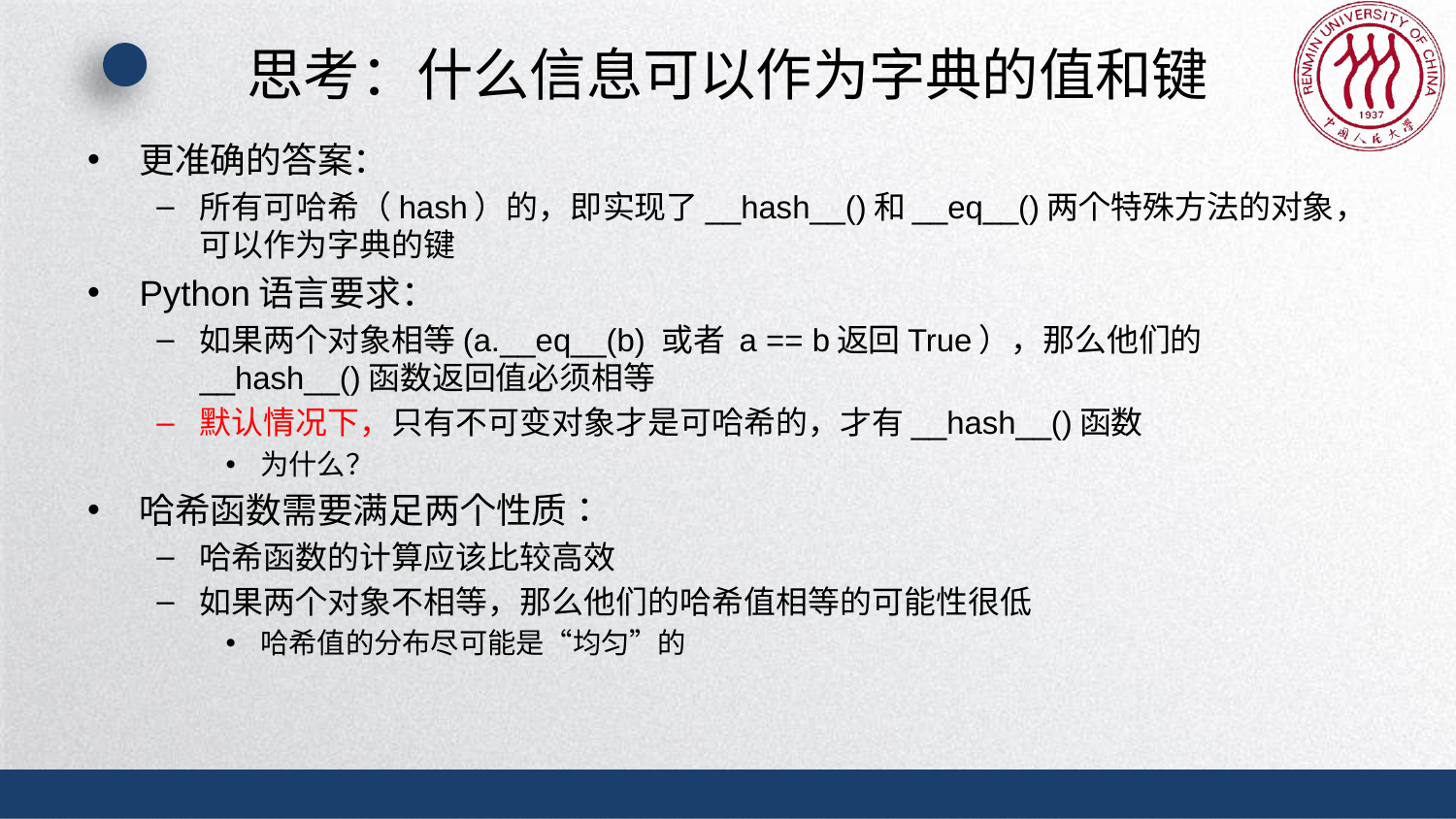

# 思考：什么信息可以作为字典的值和键
更准确的答案：
所有可哈希（hash）的，即实现了__hash__()和__eq__()两个特殊方法的对象，可以作为字典的键
Python语言要求：
如果两个对象相等(a.__eq__(b) 或者 a == b返回True），那么他们的__hash__()函数返回值必须相等
默认情况下，只有不可变对象才是可哈希的，才有__hash__()函数
为什么？
哈希函数需要满足两个性质：
哈希函数的计算应该比较高效
如果两个对象不相等，那么他们的哈希值相等的可能性很低
哈希值的分布尽可能是“均匀”的